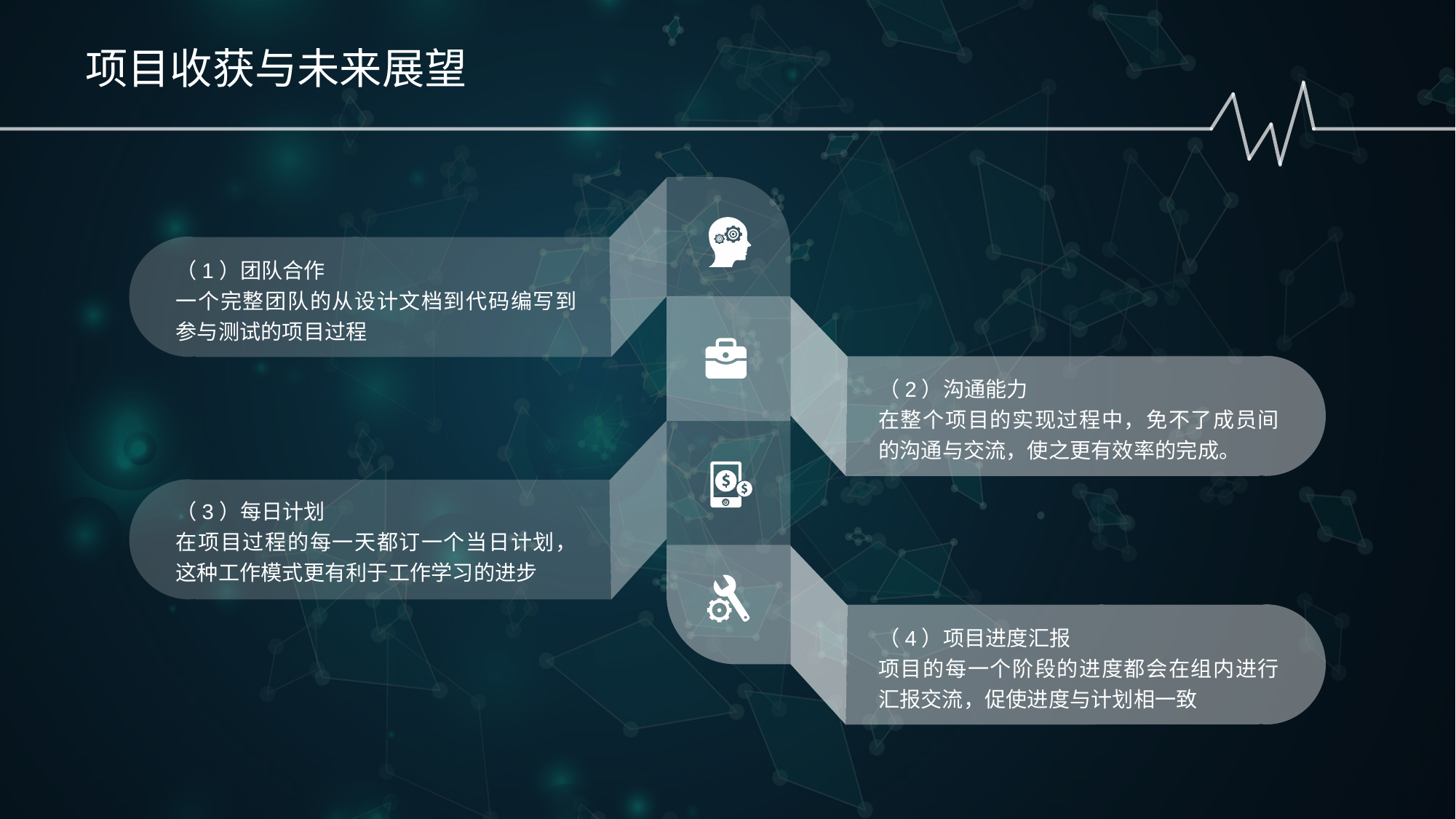

项目收获与未来展望

（1）团队合作
一个完整团队的从设计文档到代码编写到参与测试的项目过程

（2）沟通能力
在整个项目的实现过程中，免不了成员间的沟通与交流，使之更有效率的完成。

（3）每日计划
在项目过程的每一天都订一个当日计划，这种工作模式更有利于工作学习的进步

（4）项目进度汇报
项目的每一个阶段的进度都会在组内进行汇报交流，促使进度与计划相一致